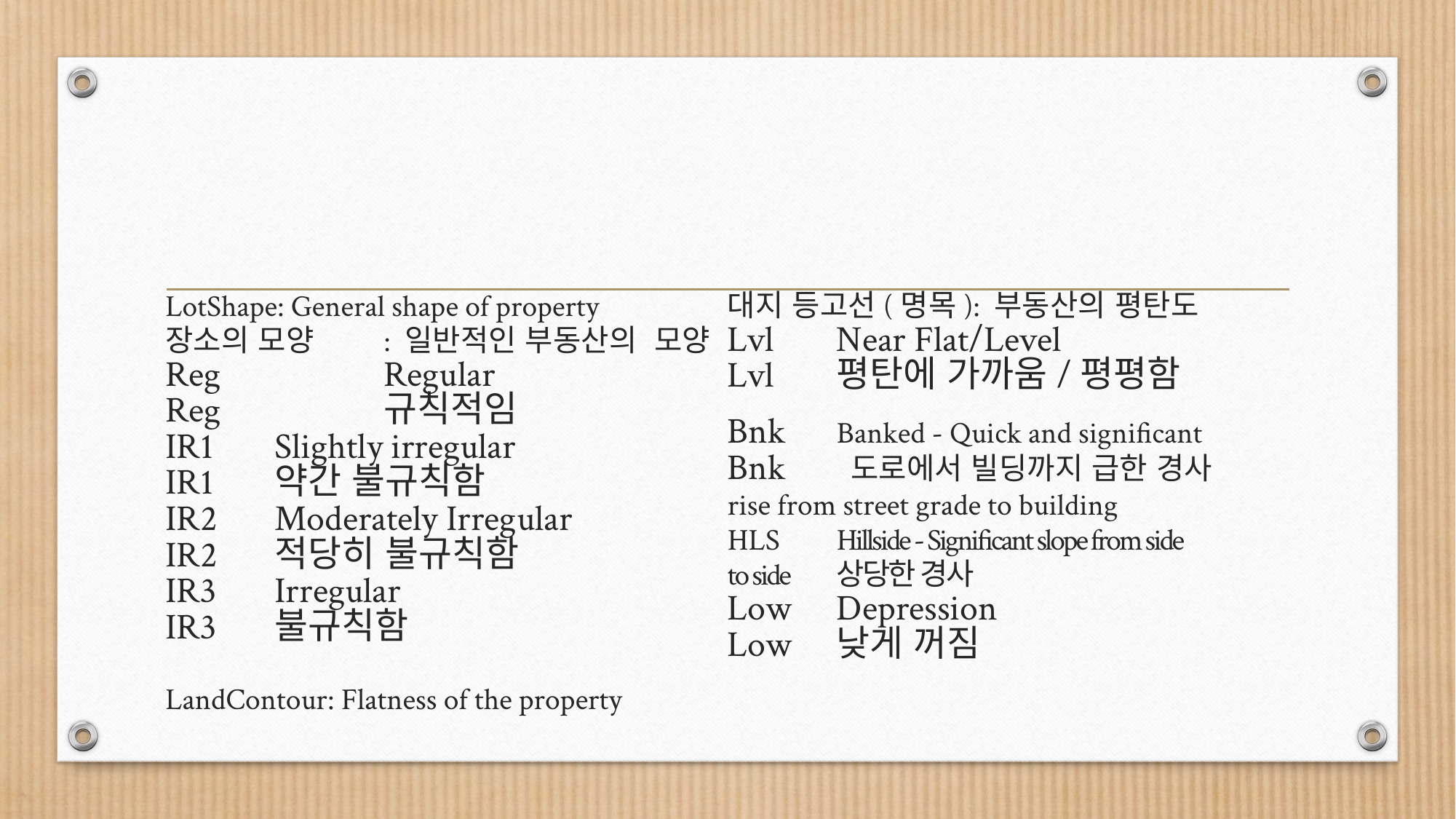

#
LotShape: General shape of property
장소의 모양	: 일반적인 부동산의  모양
Reg		Regular
Reg		규칙적임
IR1	Slightly irregular
IR1 	약간 불규칙함
IR2	Moderately Irregular
IR2	적당히 불규칙함
IR3	Irregular
IR3	불규칙함

LandContour: Flatness of the property
대지 등고선(명목): 부동산의 평탄도
Lvl	Near Flat/Level
Lvl	평탄에 가까움/평평함
Bnk	Banked - Quick and significant
Bnk	 도로에서 빌딩까지 급한 경사
rise from street grade to building
HLS	Hillside - Significant slope from side
to side	상당한 경사
Low	Depression
Low 	낮게 꺼짐